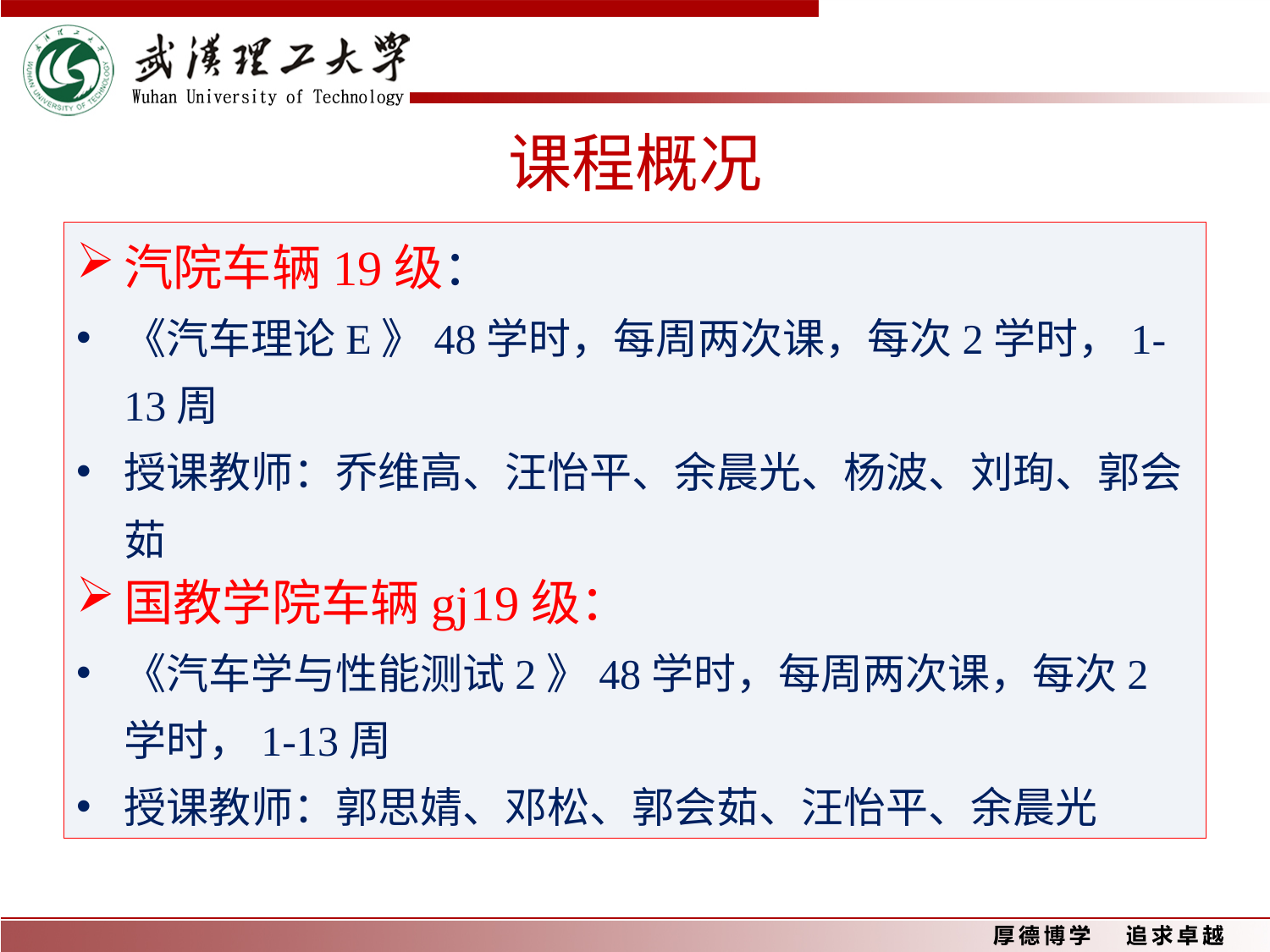

# 课程概况
汽院车辆19级：
《汽车理论E》48学时，每周两次课，每次2学时，1-13周
授课教师：乔维高、汪怡平、余晨光、杨波、刘珣、郭会茹
国教学院车辆gj19级：
《汽车学与性能测试2》48学时，每周两次课，每次2学时，1-13周
授课教师：郭思婧、邓松、郭会茹、汪怡平、余晨光